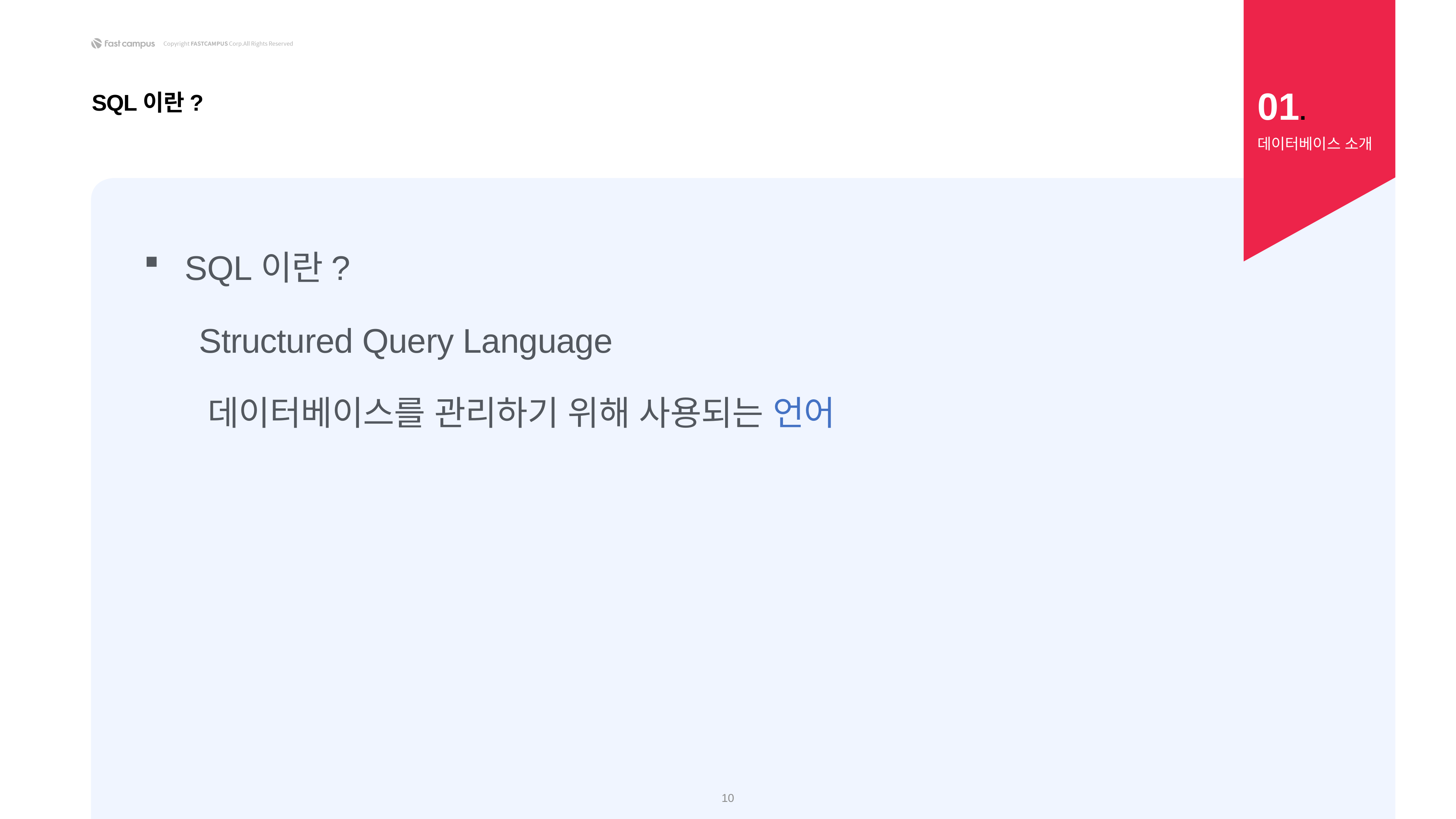

01.
SQL이란?
데이터베이스 소개
SQL이란?
      Structured Query Language
      데이터베이스를 관리하기 위해 사용되는 언어
10